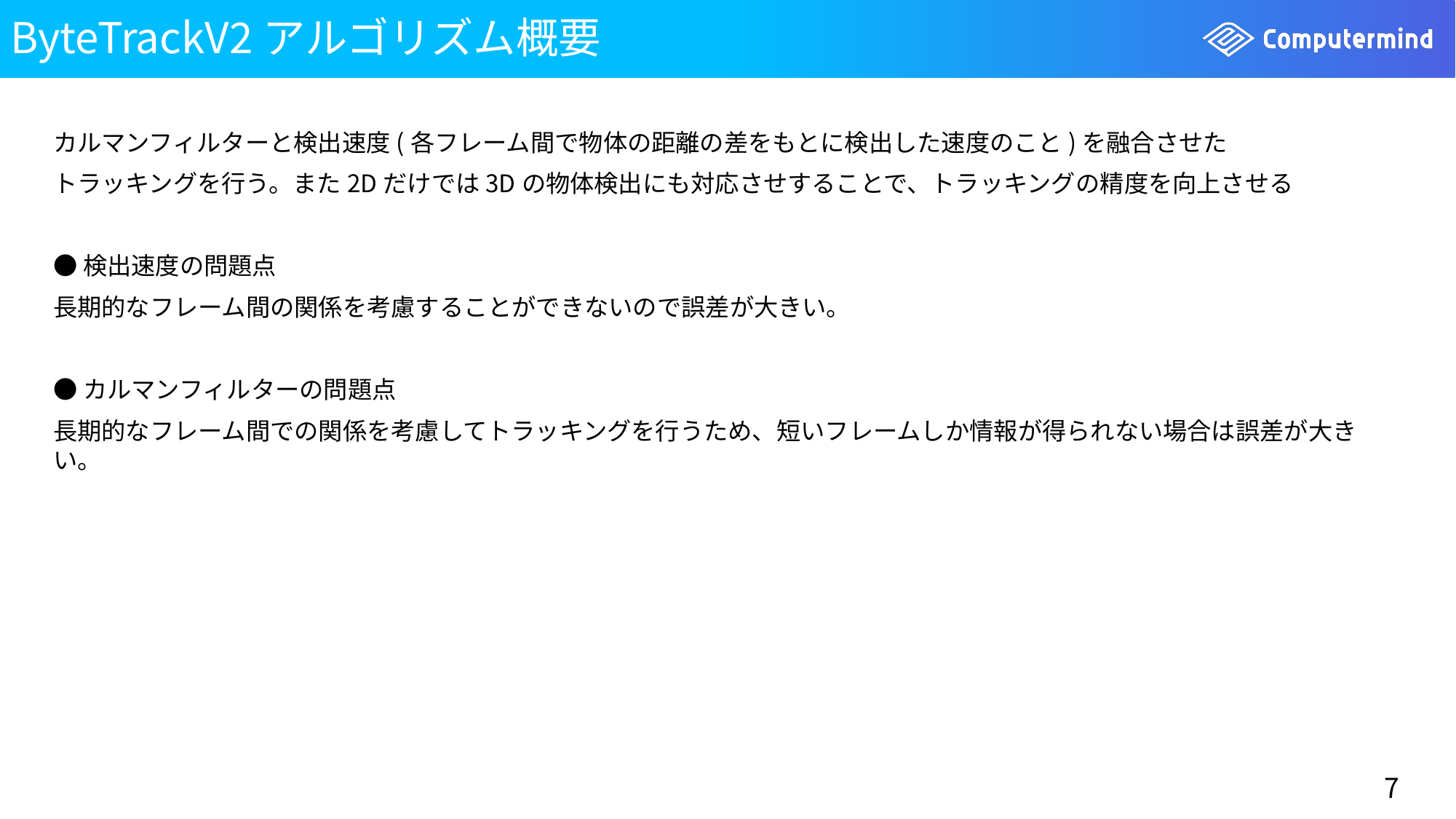

# ByteTrackV2アルゴリズム概要
カルマンフィルターと検出速度(各フレーム間で物体の距離の差をもとに検出した速度のこと)を融合させた
トラッキングを行う。また2Dだけでは3Dの物体検出にも対応させすることで、トラッキングの精度を向上させる

●検出速度の問題点
長期的なフレーム間の関係を考慮することができないので誤差が大きい。

●カルマンフィルターの問題点
長期的なフレーム間での関係を考慮してトラッキングを行うため、短いフレームしか情報が得られない場合は誤差が大きい。

7